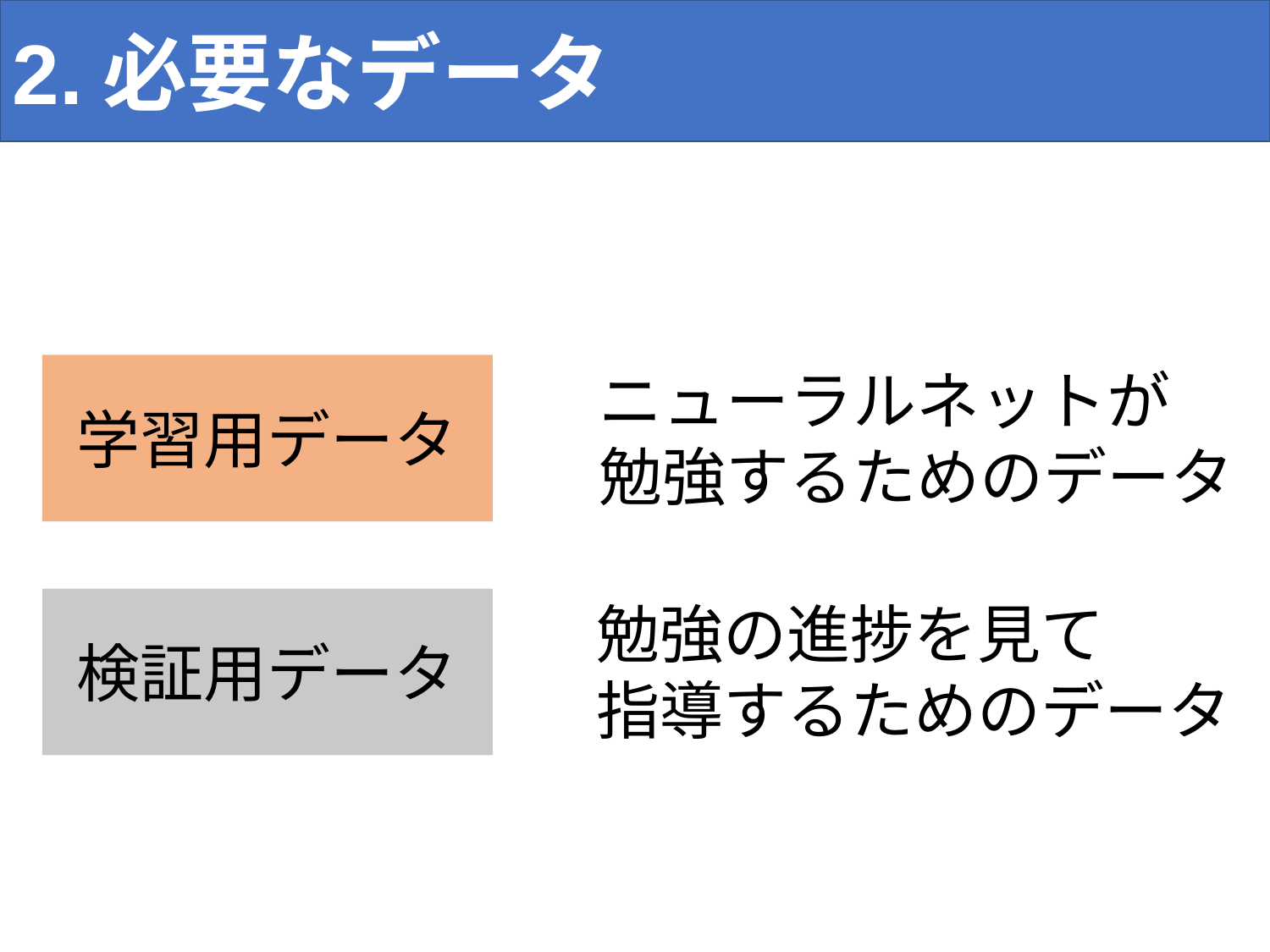

2.必要なデータ
学習用データ
ニューラルネットが
勉強するためのデータ
勉強の進捗を見て
指導するためのデータ
検証用データ